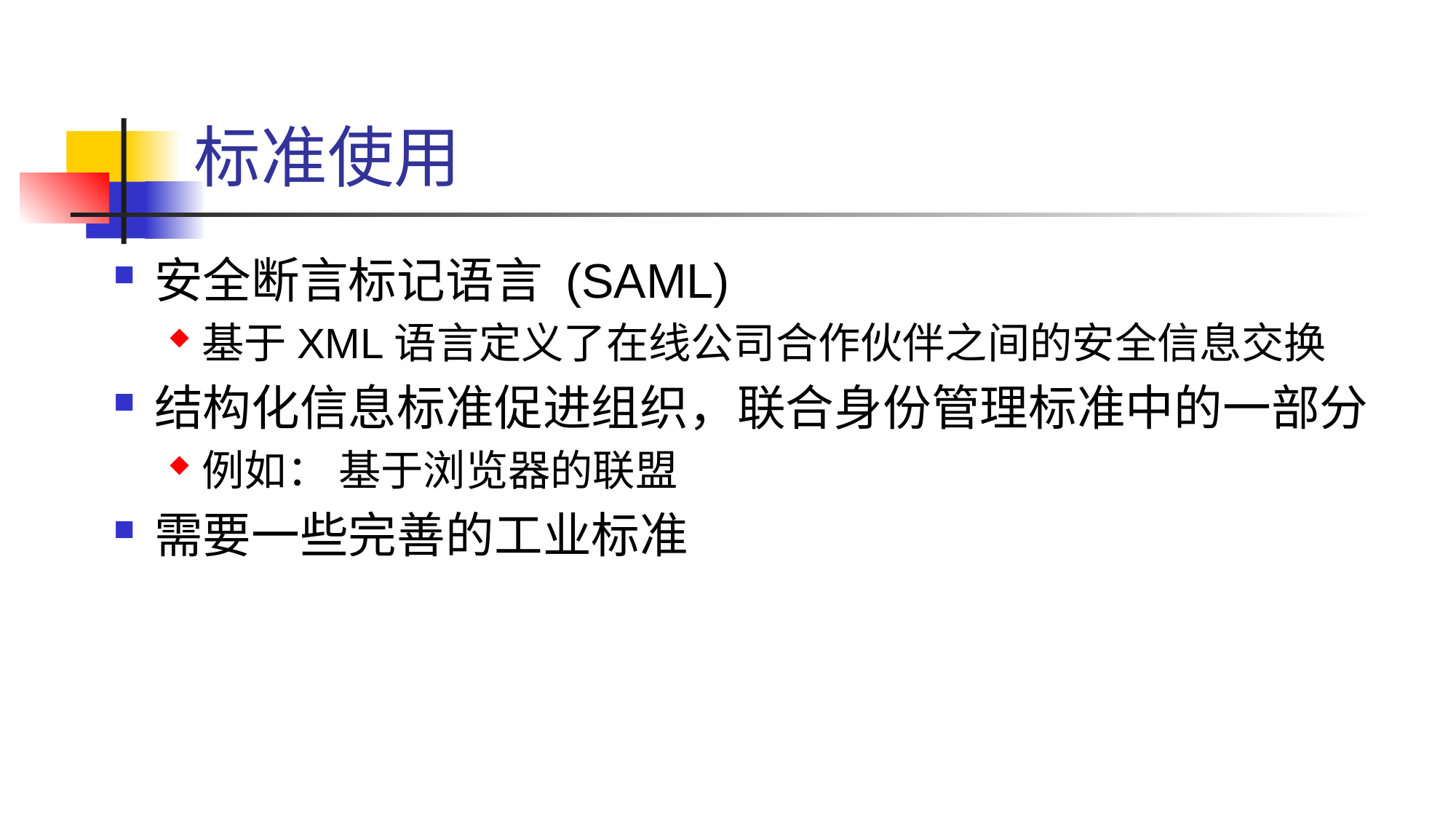

# 标准使用
安全断言标记语言 (SAML)
基于XML语言定义了在线公司合作伙伴之间的安全信息交换
结构化信息标准促进组织，联合身份管理标准中的一部分
例如： 基于浏览器的联盟
需要一些完善的工业标准